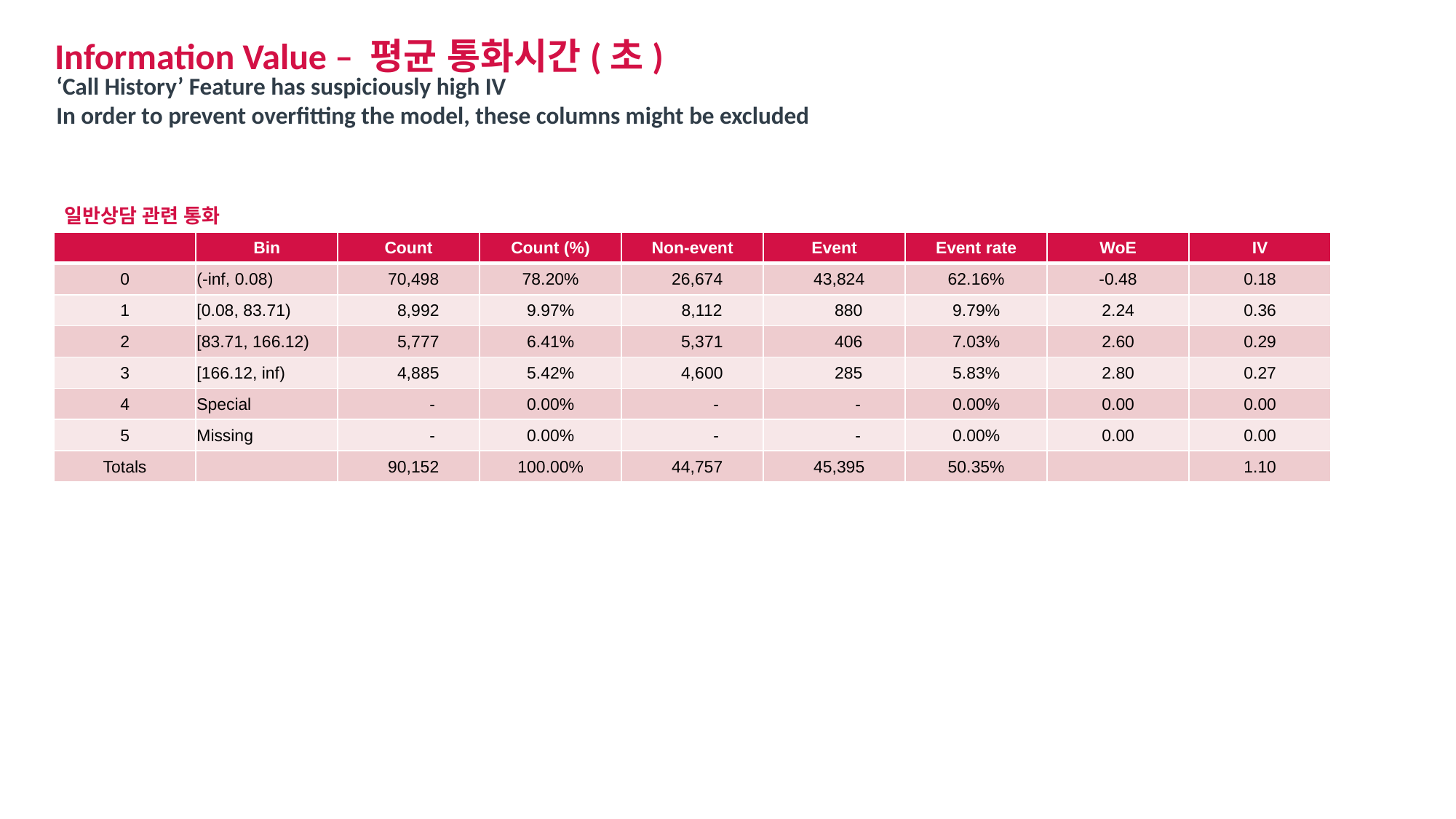

Information Value – 평균 통화시간(초)
‘Call History’ Feature has suspiciously high IV
In order to prevent overfitting the model, these columns might be excluded

일반상담 관련 통화
|  | Bin | Count | Count (%) | Non-event | Event | Event rate | WoE | IV |
| --- | --- | --- | --- | --- | --- | --- | --- | --- |
| 0 | (-inf, 0.08) | 70,498 | 78.20% | 26,674 | 43,824 | 62.16% | -0.48 | 0.18 |
| 1 | [0.08, 83.71) | 8,992 | 9.97% | 8,112 | 880 | 9.79% | 2.24 | 0.36 |
| 2 | [83.71, 166.12) | 5,777 | 6.41% | 5,371 | 406 | 7.03% | 2.60 | 0.29 |
| 3 | [166.12, inf) | 4,885 | 5.42% | 4,600 | 285 | 5.83% | 2.80 | 0.27 |
| 4 | Special | - | 0.00% | - | - | 0.00% | 0.00 | 0.00 |
| 5 | Missing | - | 0.00% | - | - | 0.00% | 0.00 | 0.00 |
| Totals |  | 90,152 | 100.00% | 44,757 | 45,395 | 50.35% |  | 1.10 |